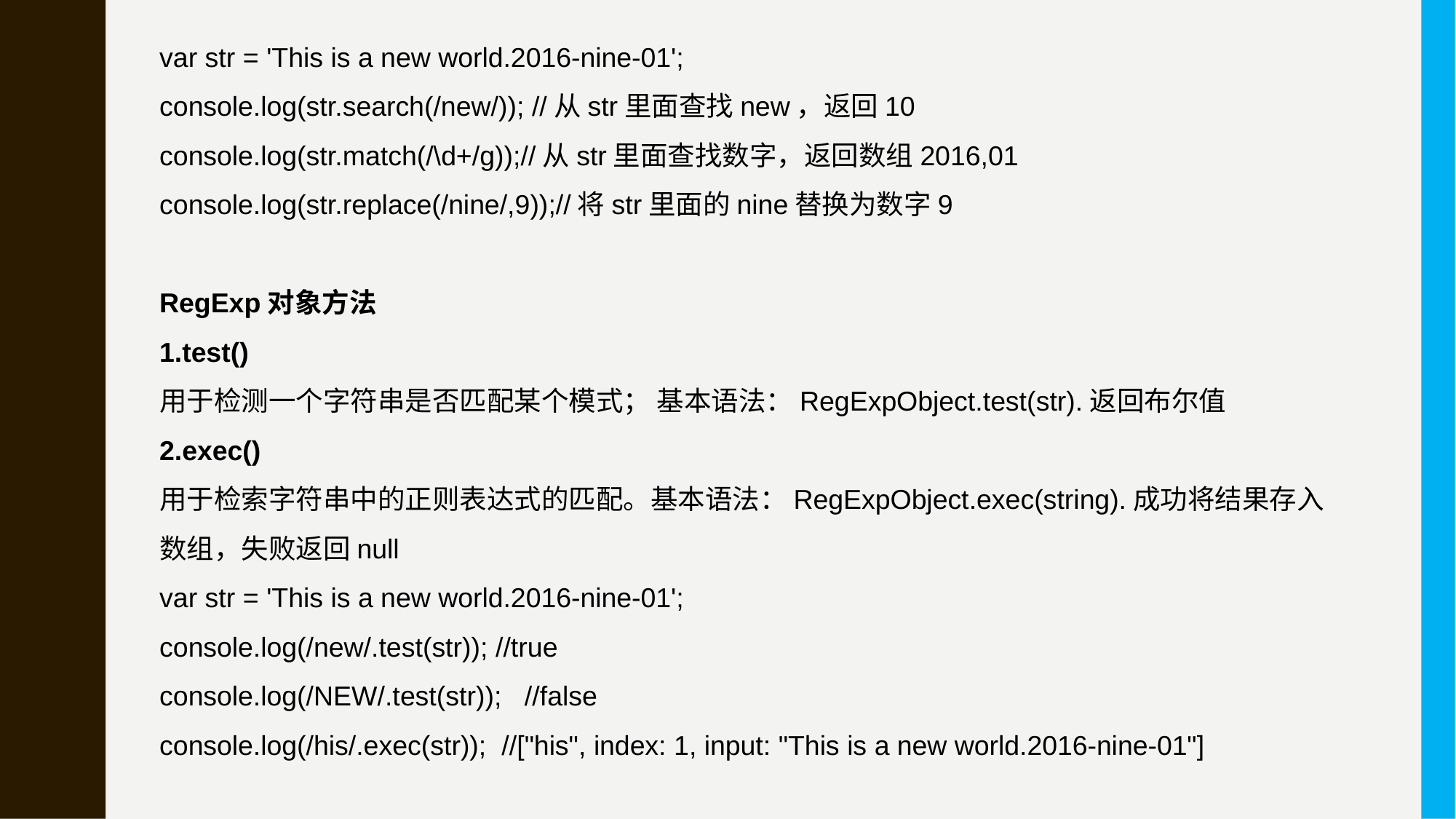

var str = 'This is a new world.2016-nine-01';
console.log(str.search(/new/)); //从str里面查找new，返回10
console.log(str.match(/\d+/g));//从str里面查找数字，返回数组2016,01
console.log(str.replace(/nine/,9));//将str里面的nine替换为数字9

RegExp对象方法
1.test()
用于检测一个字符串是否匹配某个模式； 基本语法：RegExpObject.test(str).返回布尔值
2.exec()
用于检索字符串中的正则表达式的匹配。基本语法：RegExpObject.exec(string).成功将结果存入数组，失败返回null
var str = 'This is a new world.2016-nine-01';
console.log(/new/.test(str)); //true
console.log(/NEW/.test(str));   //false
console.log(/his/.exec(str));  //["his", index: 1, input: "This is a new world.2016-nine-01"]